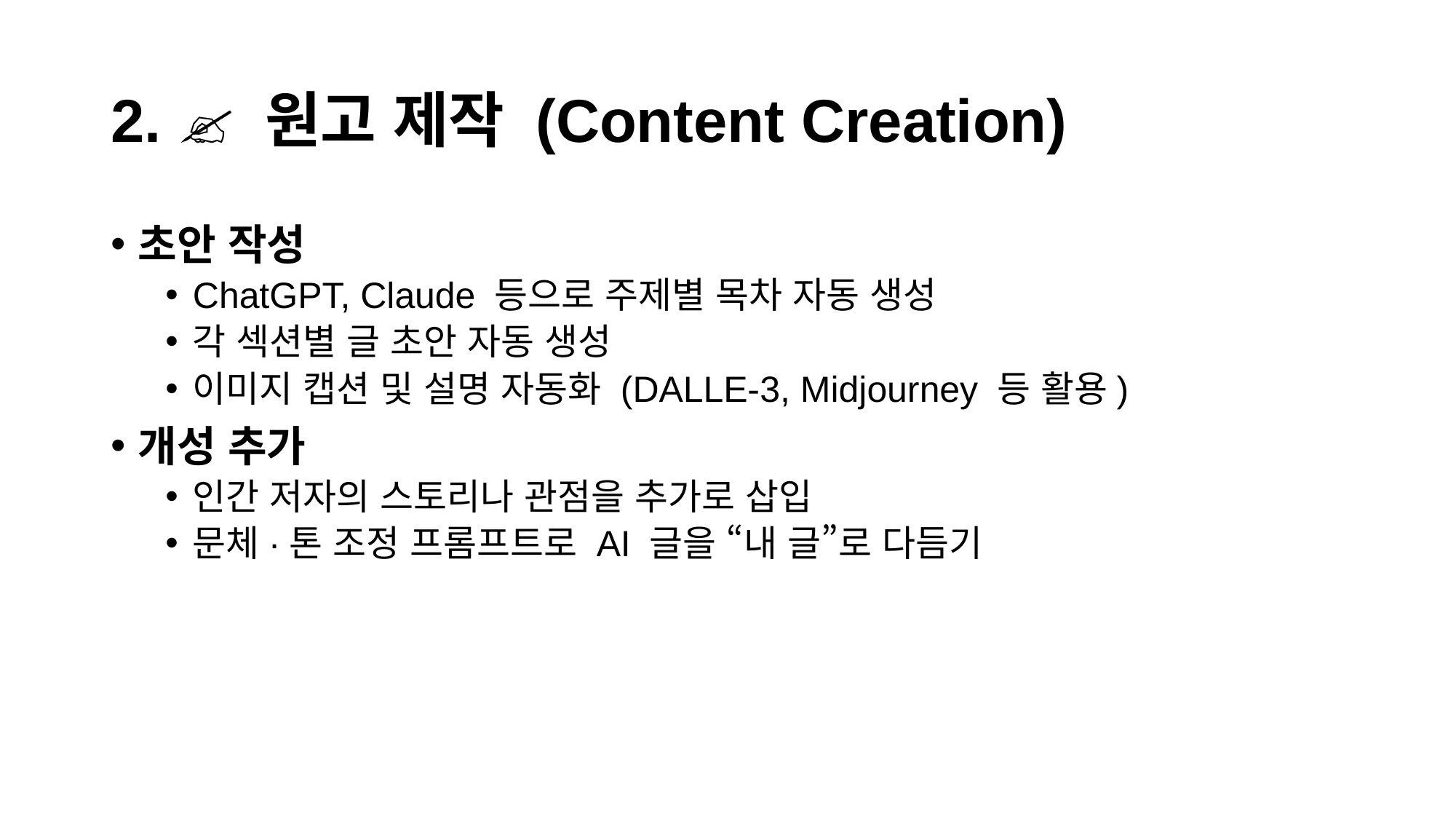

# 2. ✍️ 원고 제작 (Content Creation)
초안 작성
ChatGPT, Claude 등으로 주제별 목차 자동 생성
각 섹션별 글 초안 자동 생성
이미지 캡션 및 설명 자동화 (DALLE-3, Midjourney 등 활용)
개성 추가
인간 저자의 스토리나 관점을 추가로 삽입
문체·톤 조정 프롬프트로 AI 글을 “내 글”로 다듬기